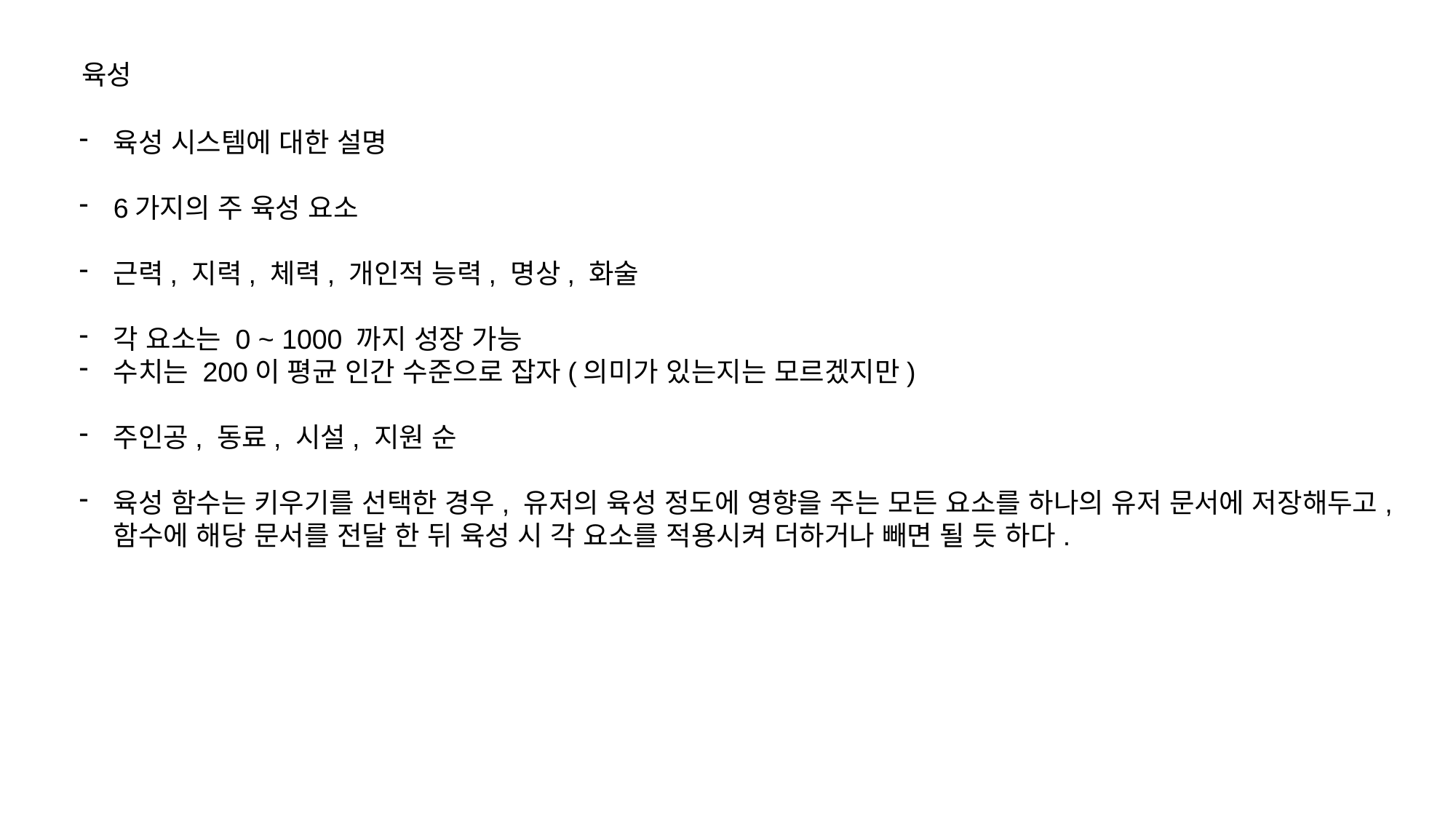

육성
육성 시스템에 대한 설명

6가지의 주 육성 요소

근력, 지력, 체력, 개인적 능력, 명상, 화술

각 요소는 0 ~ 1000 까지 성장 가능
수치는 200이 평균 인간 수준으로 잡자(의미가 있는지는 모르겠지만)

주인공, 동료, 시설, 지원 순

육성 함수는 키우기를 선택한 경우, 유저의 육성 정도에 영향을 주는 모든 요소를 하나의 유저 문서에 저장해두고, 함수에 해당 문서를 전달 한 뒤 육성 시 각 요소를 적용시켜 더하거나 빼면 될 듯 하다.